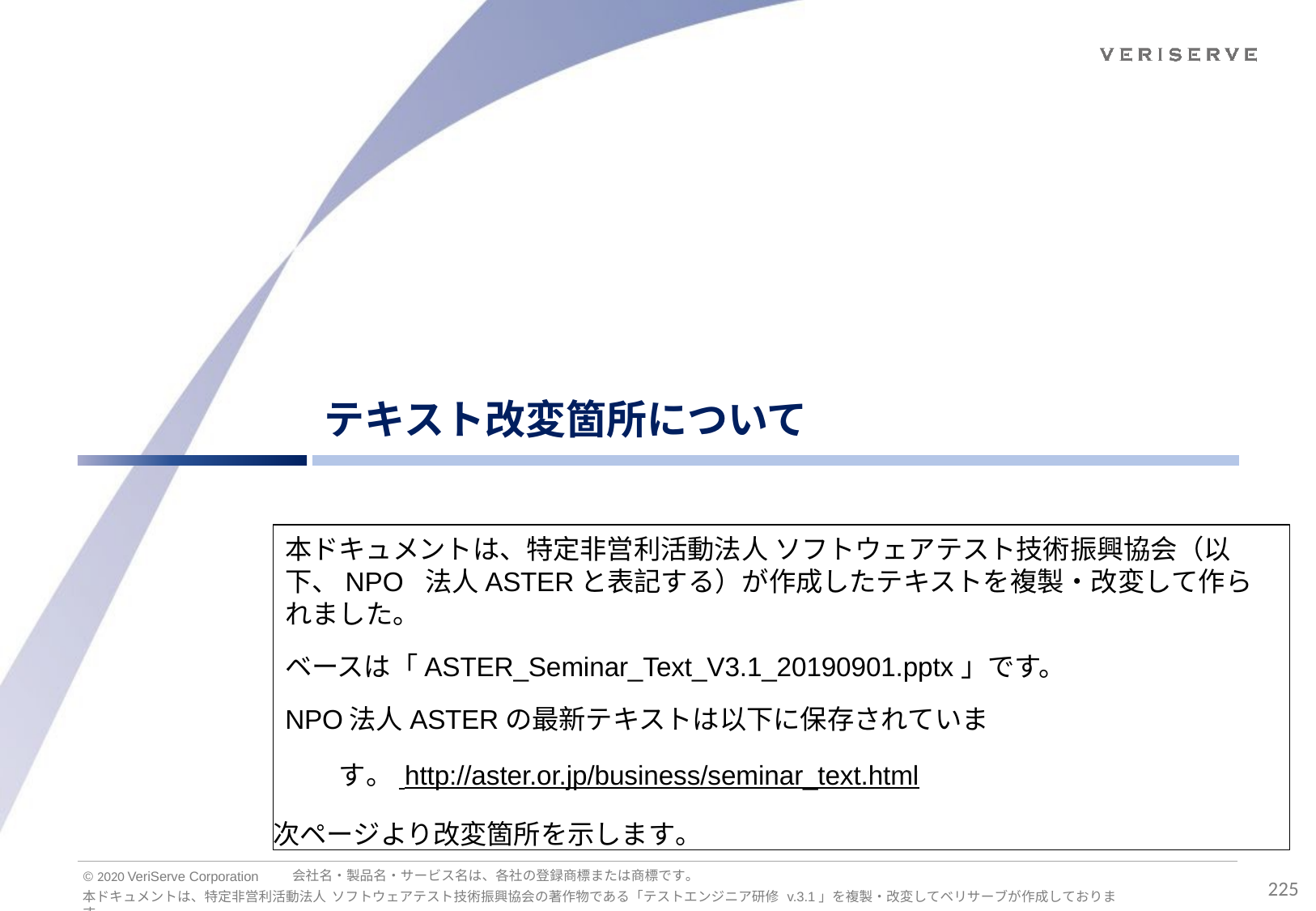

# テキスト改変箇所について

本ドキュメントは、特定非営利活動法人 ソフトウェアテスト技術振興協会（以下、NPO  法人ASTERと表記する）が作成したテキストを複製・改変して作られました。
ベースは「ASTER_Seminar_Text_V3.1_20190901.pptx」です。
NPO法人ASTERの最新テキストは以下に保存されています。  http://aster.or.jp/business/seminar_text.html
次ページより改変箇所を示します。

会社名・製品名・サービス名は、各社の登録商標または商標です。
© 2020 VeriServe Corporation
225
本ドキュメントは、特定非営利活動法人 ソフトウェアテスト技術振興協会の著作物である「テストエンジニア研修 v.3.1」を複製・改変してベリサーブが作成しております。